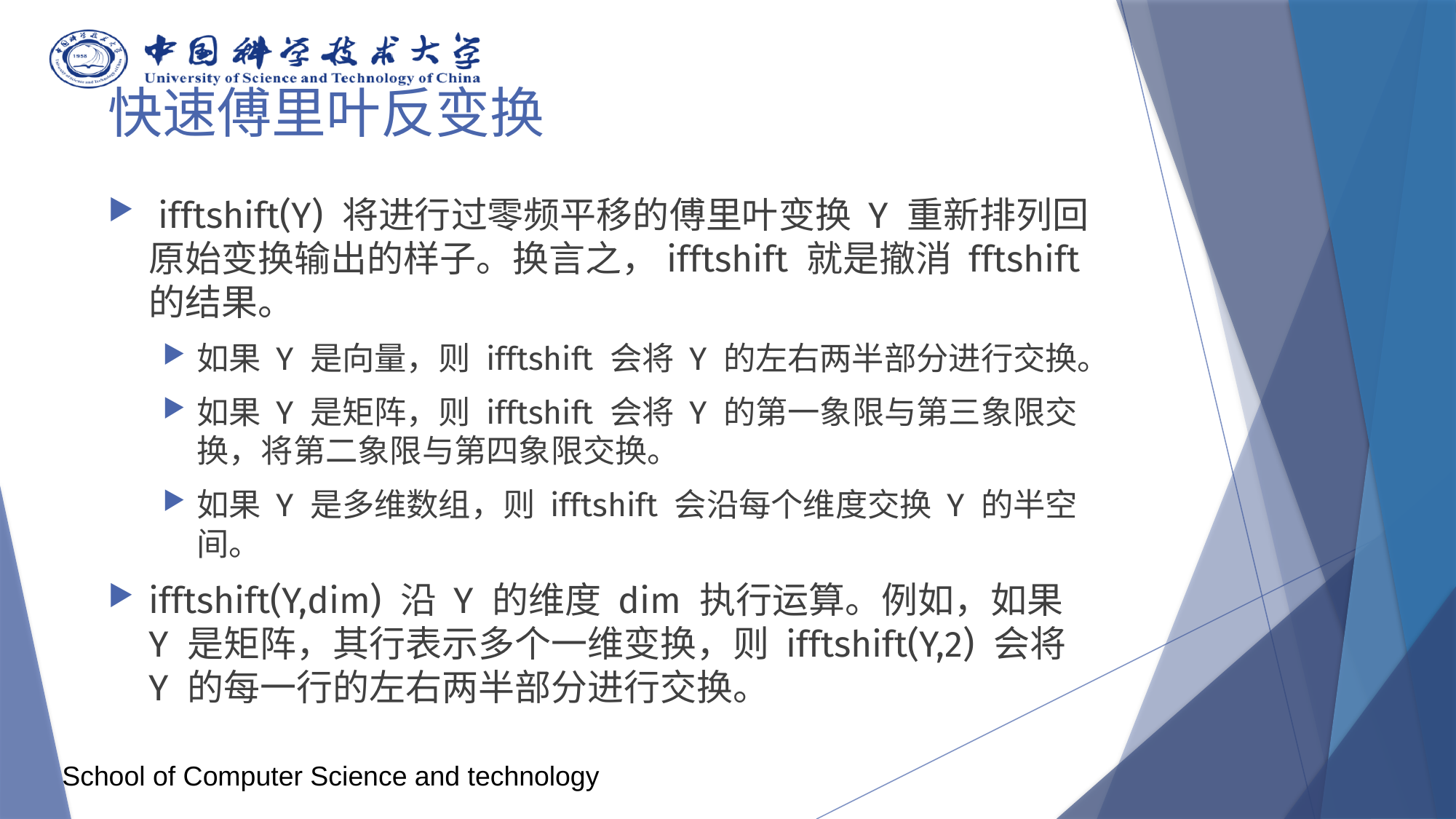

# 快速傅里叶反变换
 ifftshift(Y) 将进行过零频平移的傅里叶变换 Y 重新排列回原始变换输出的样子。换言之，ifftshift 就是撤消 fftshift 的结果。
如果 Y 是向量，则 ifftshift 会将 Y 的左右两半部分进行交换。
如果 Y 是矩阵，则 ifftshift 会将 Y 的第一象限与第三象限交换，将第二象限与第四象限交换。
如果 Y 是多维数组，则 ifftshift 会沿每个维度交换 Y 的半空间。
ifftshift(Y,dim) 沿 Y 的维度 dim 执行运算。例如，如果 Y 是矩阵，其行表示多个一维变换，则 ifftshift(Y,2) 会将 Y 的每一行的左右两半部分进行交换。